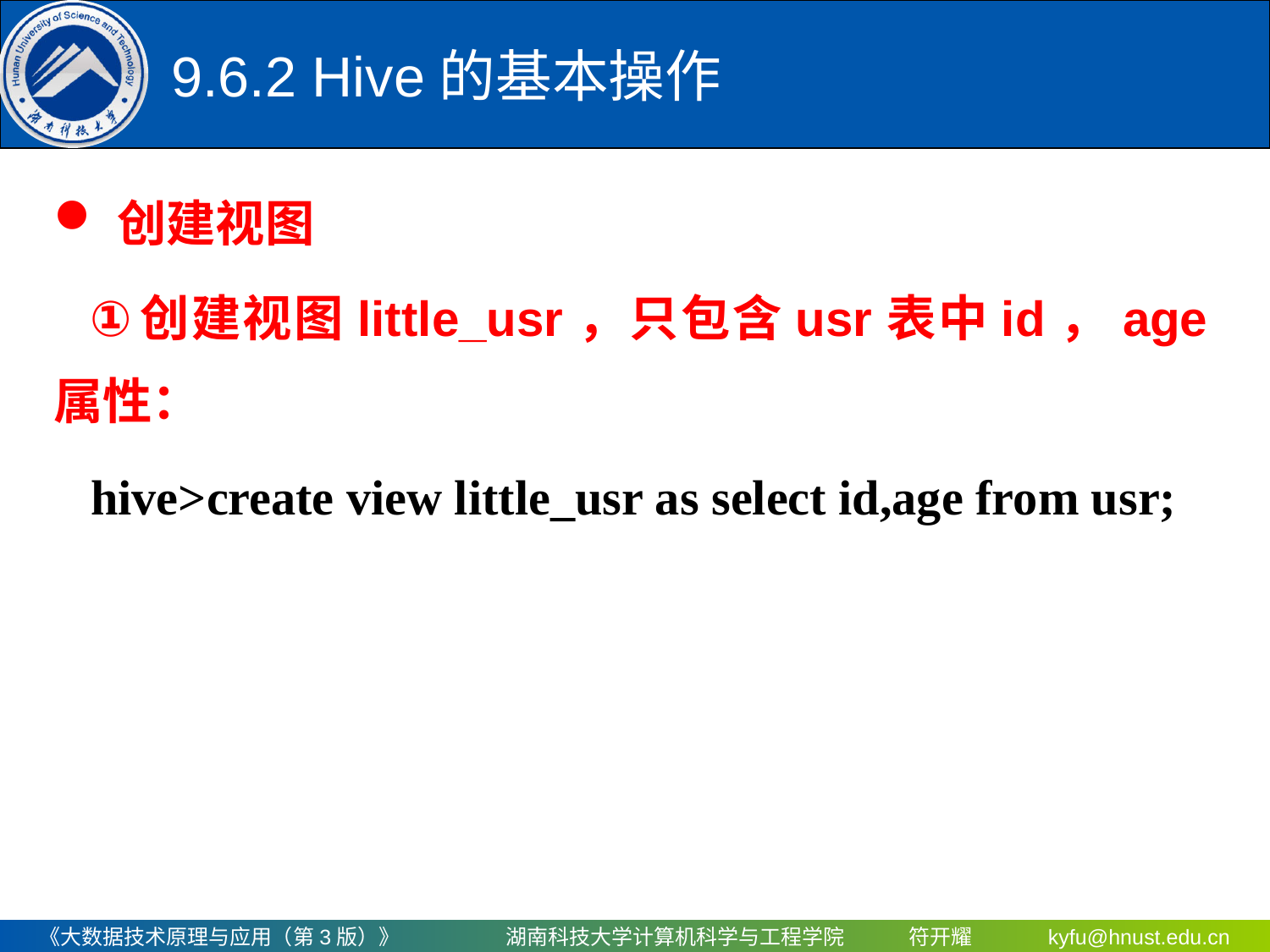

9.6.2 Hive的基本操作
创建视图
创建视图little_usr，只包含usr表中id，age属性：
hive>create view little_usr as select id,age from usr;